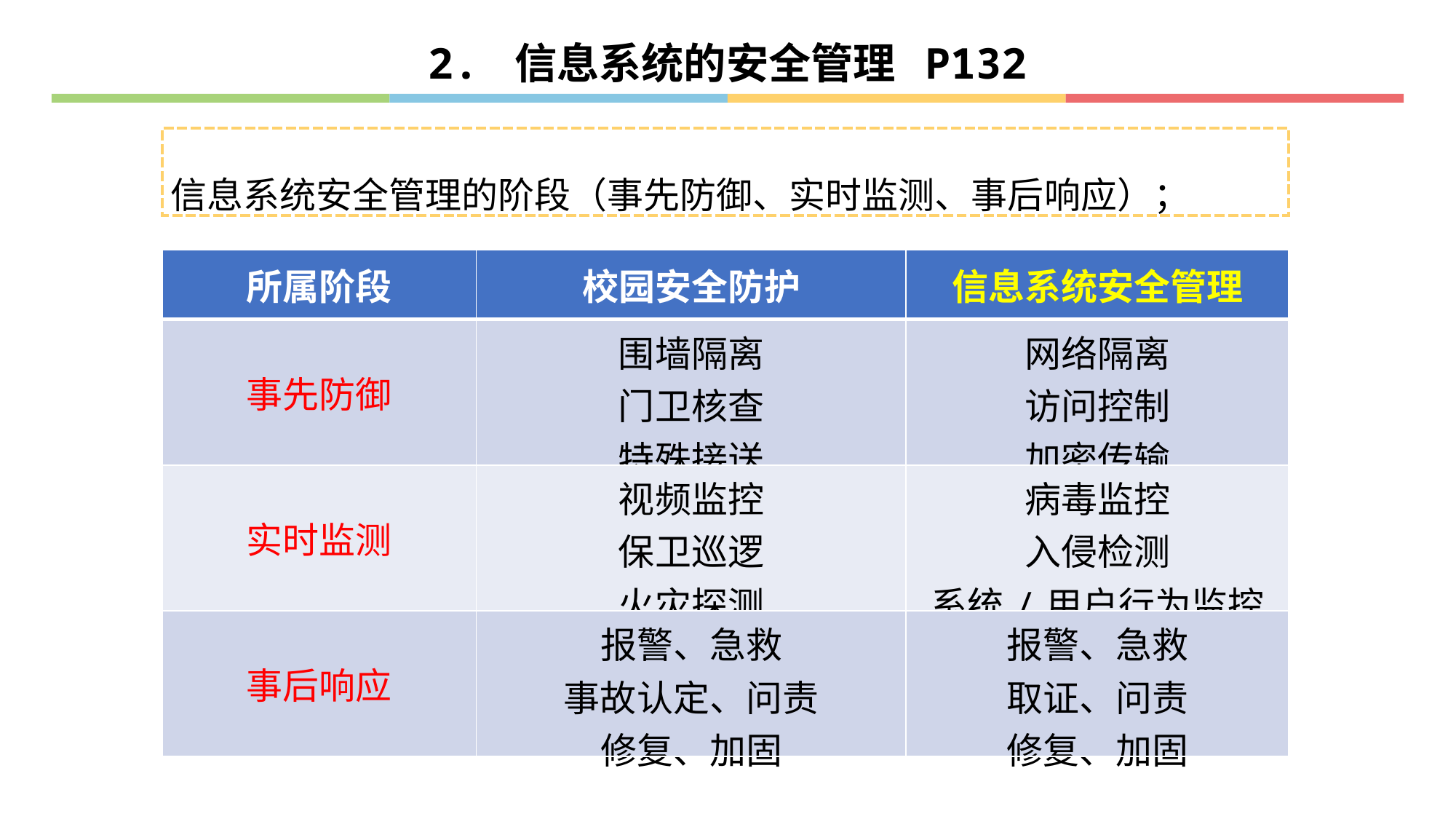

2. 信息系统的安全管理  P132
信息系统安全管理的阶段（事先防御、实时监测、事后响应）；
| 所属阶段 | 校园安全防护 | 信息系统安全管理 |
| --- | --- | --- |
| 事先防御 | 围墙隔离 门卫核查 特殊接送 | 网络隔离 访问控制 加密传输 |
| 实时监测 | 视频监控 保卫巡逻 火灾探测 | 病毒监控 入侵检测 系统/用户行为监控 |
| 事后响应 | 报警、急救 事故认定、问责 修复、加固 | 报警、急救 取证、问责 修复、加固 |